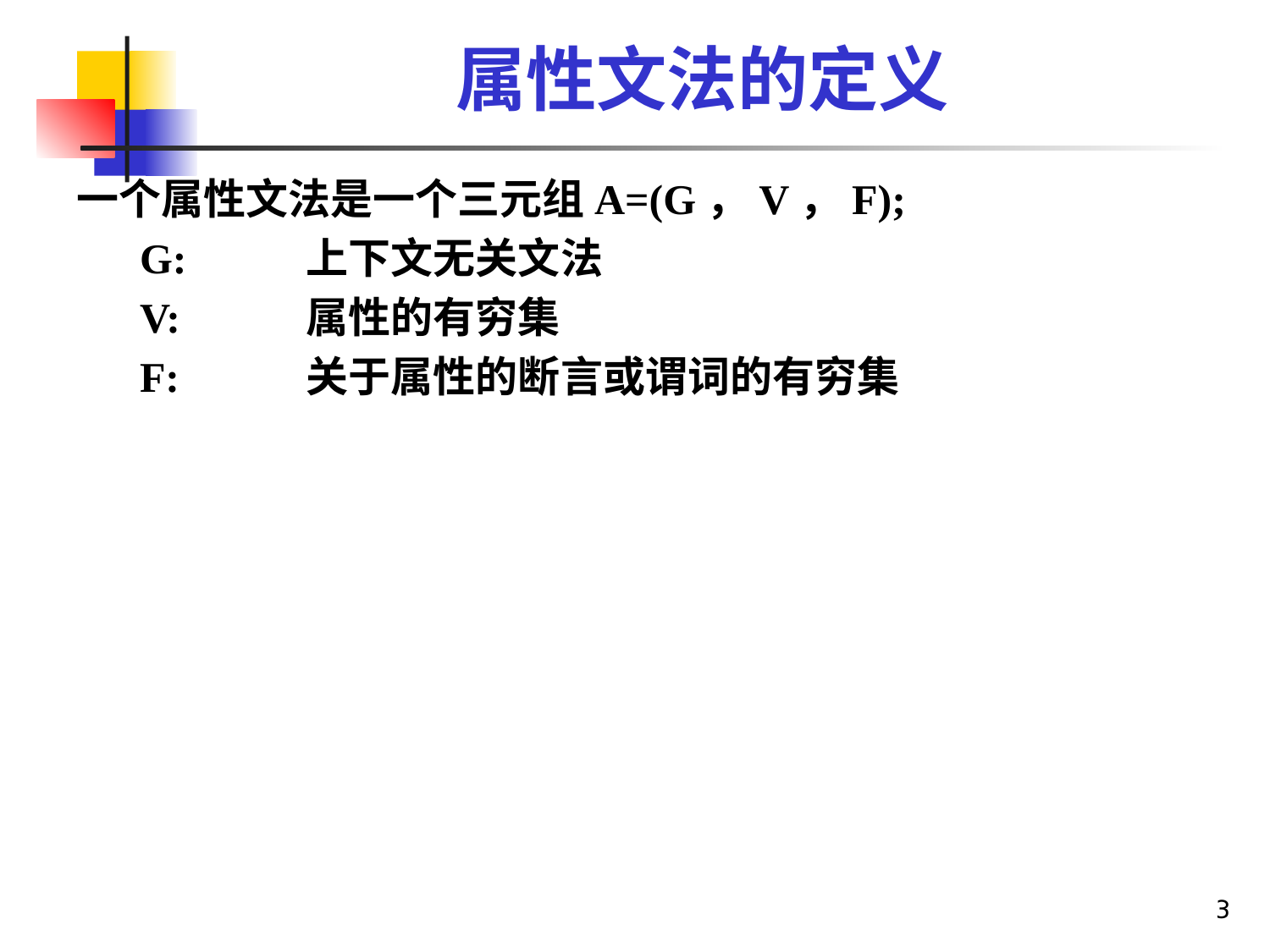

# 属性文法的定义
一个属性文法是一个三元组A=(G，V，F);
G:	上下文无关文法
V:	属性的有穷集
F:	关于属性的断言或谓词的有穷集
3